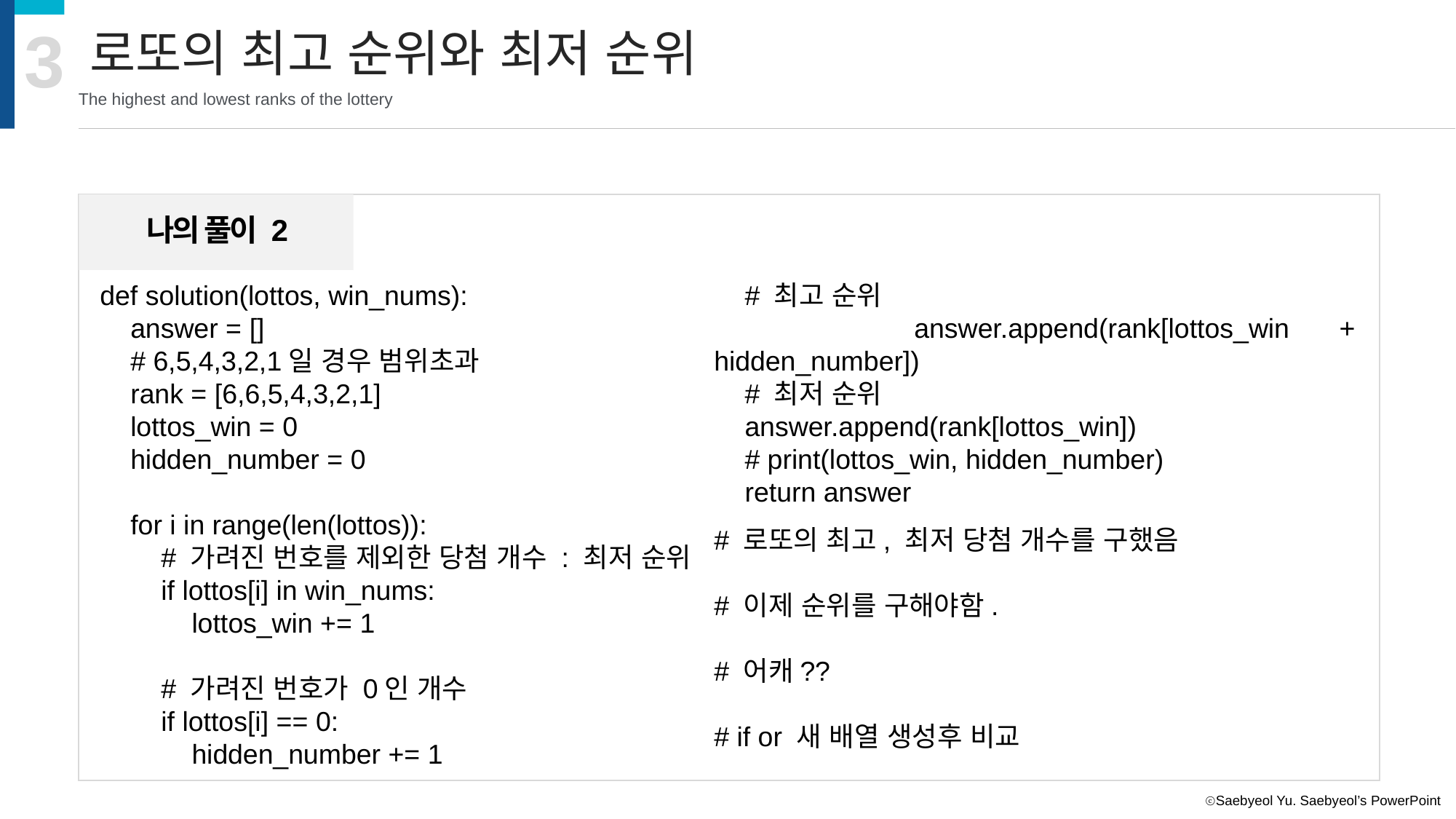

3
로또의 최고 순위와 최저 순위
The highest and lowest ranks of the lottery

나의 풀이 2
def solution(lottos, win_nums):
    answer = []
    # 6,5,4,3,2,1일 경우 범위초과
    rank = [6,6,5,4,3,2,1]
    lottos_win = 0
    hidden_number = 0

    for i in range(len(lottos)):
        # 가려진 번호를 제외한 당첨 개수 : 최저 순위
        if lottos[i] in win_nums:
            lottos_win += 1

        # 가려진 번호가 0인 개수
        if lottos[i] == 0:
            hidden_number += 1
    # 최고 순위
    answer.append(rank[lottos_win + hidden_number])
    # 최저 순위
    answer.append(rank[lottos_win])
    # print(lottos_win, hidden_number)
    return answer
# 로또의 최고, 최저 당첨 개수를 구했음

# 이제 순위를 구해야함.

# 어캐??

# if or 새 배열 생성후 비교